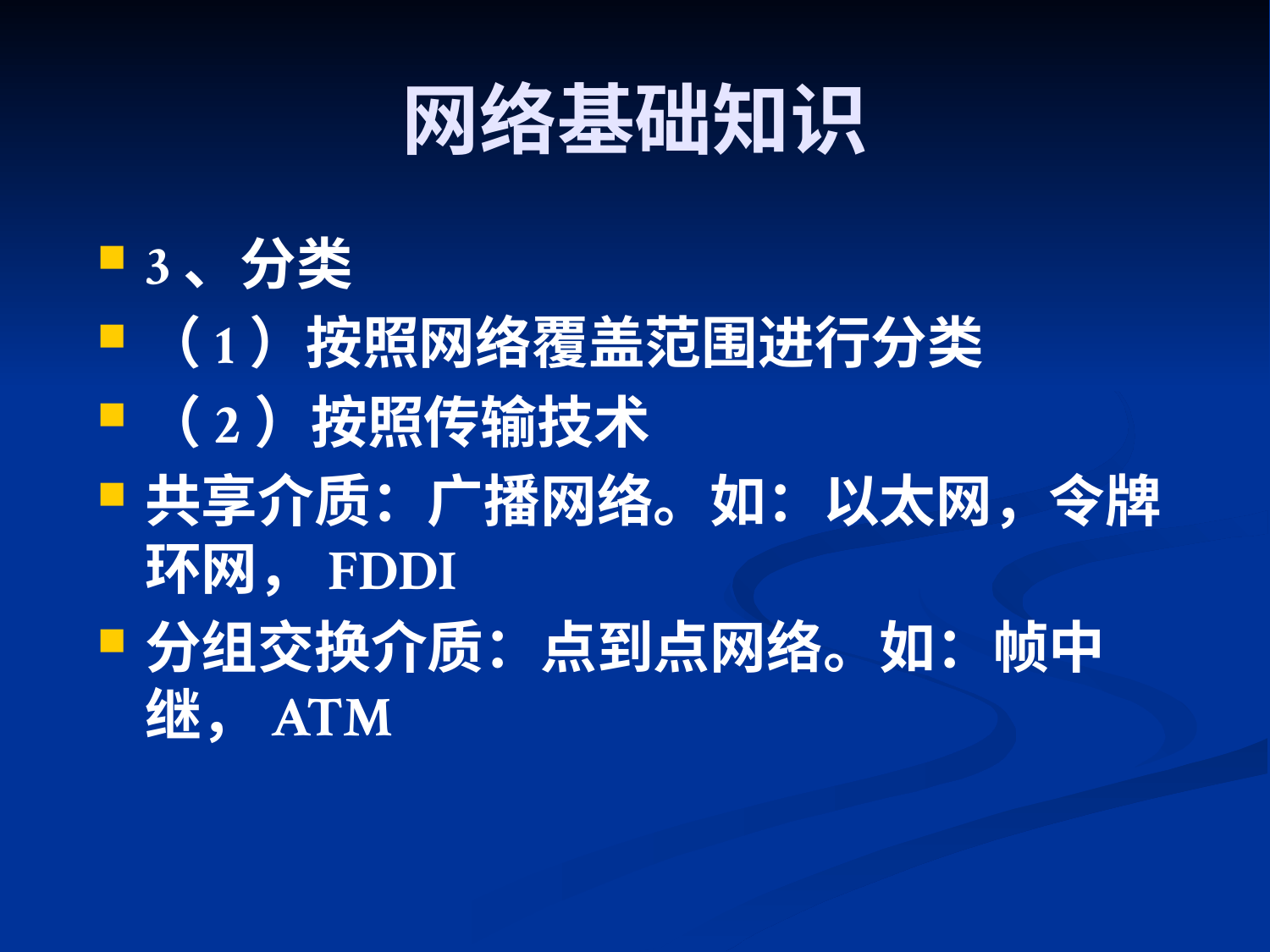

# 网络基础知识
3、分类
（1）按照网络覆盖范围进行分类
（2）按照传输技术
共享介质：广播网络。如：以太网，令牌环网，FDDI
分组交换介质：点到点网络。如：帧中继，ATM